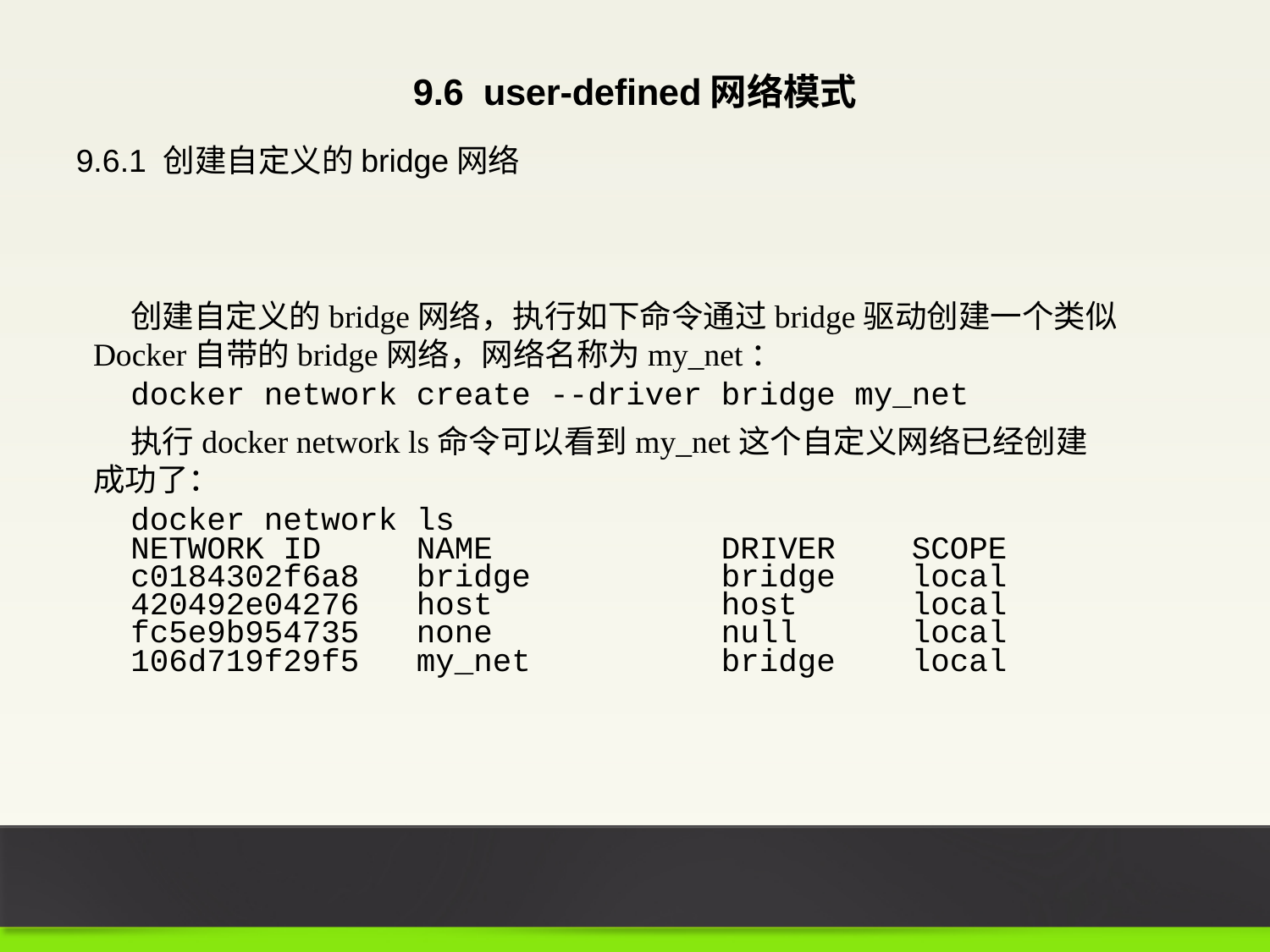

9.6  user-defined网络模式
9.6.1 创建自定义的bridge网络
创建自定义的bridge网络，执行如下命令通过bridge驱动创建一个类似Docker自带的bridge网络，网络名称为my_net：
docker network create --driver bridge my_net
执行docker network ls命令可以看到my_net这个自定义网络已经创建成功了：
docker network ls
NETWORK ID     NAME            DRIVER    SCOPE
c0184302f6a8   bridge          bridge    local
420492e04276   host            host      local
fc5e9b954735   none            null      local
106d719f29f5   my_net          bridge    local